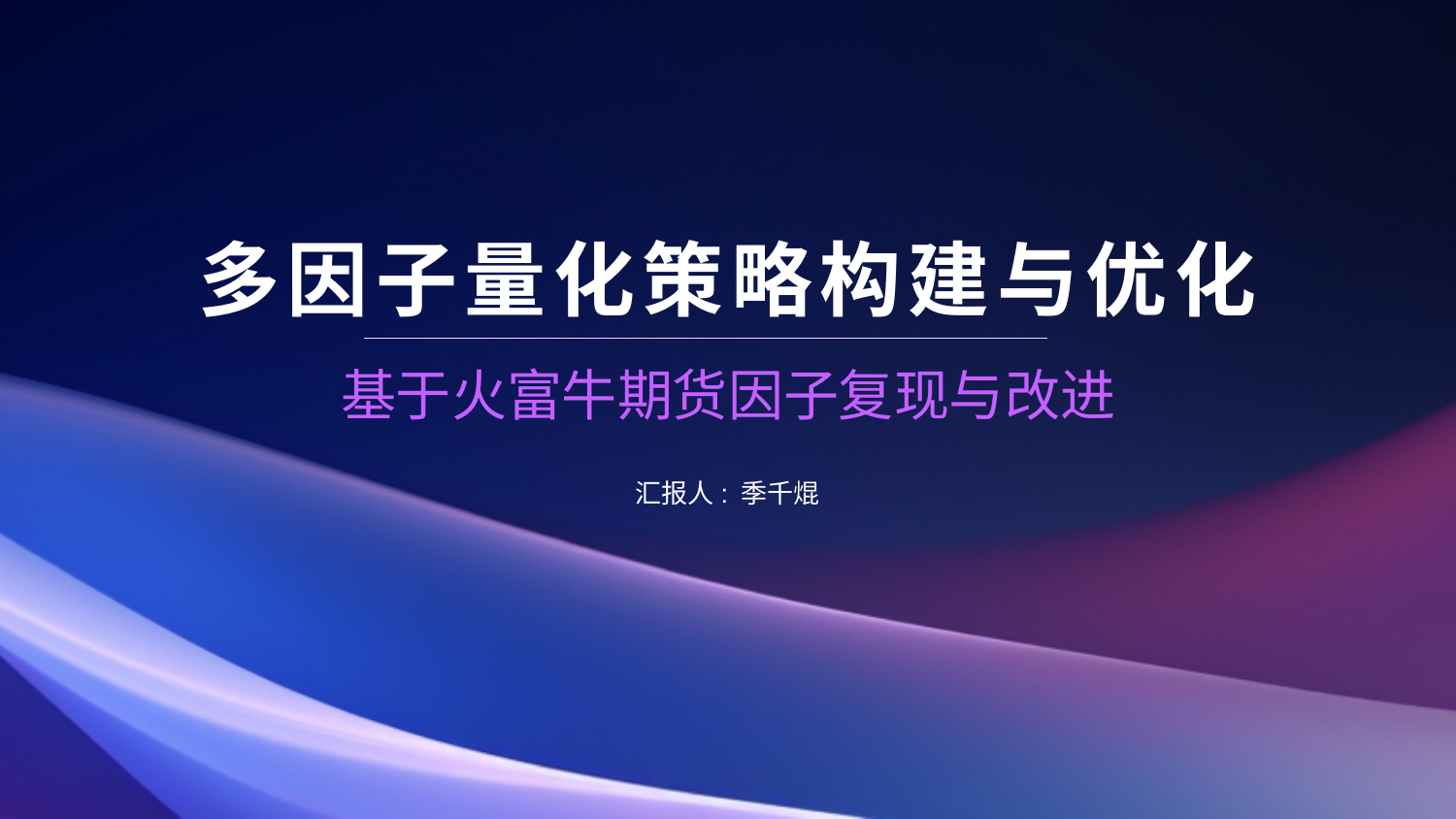

多因子量化策略构建与优化
基于火富牛期货因子复现与改进

汇报人: 季千焜